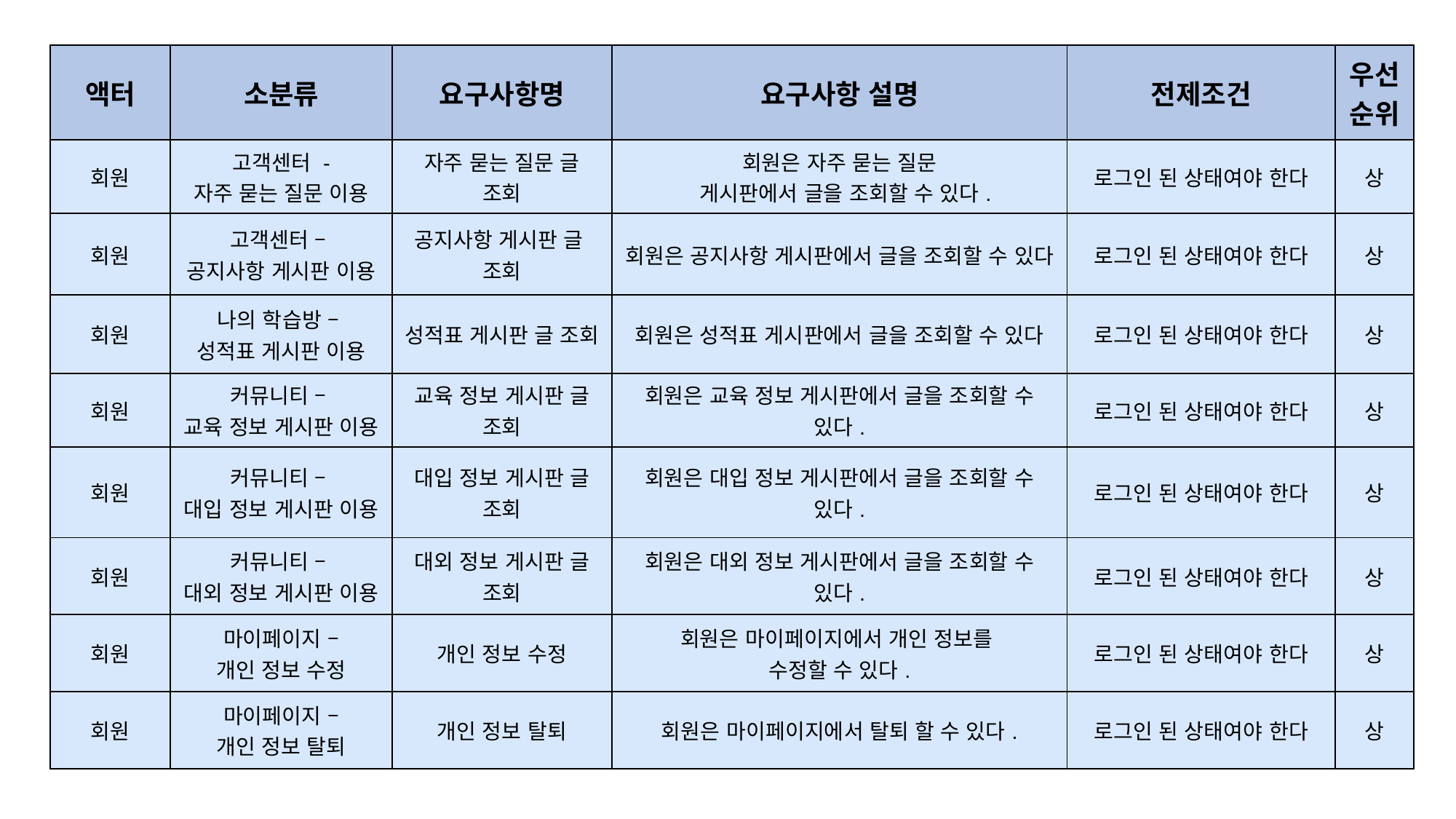

| 액터 | 소분류 | 요구사항명 | 요구사항 설명 | 전제조건 | 우선순위 |
| --- | --- | --- | --- | --- | --- |
| 회원 | 고객센터 - 자주 묻는 질문 이용 | 자주 묻는 질문 글 조회 | 회원은 자주 묻는 질문 게시판에서 글을 조회할 수 있다. | 로그인 된 상태여야 한다 | 상 |
| 회원 | 고객센터 – 공지사항 게시판 이용 | 공지사항 게시판 글 조회 | 회원은 공지사항 게시판에서 글을 조회할 수 있다 | 로그인 된 상태여야 한다 | 상 |
| 회원 | 나의 학습방 – 성적표 게시판 이용 | 성적표 게시판 글 조회 | 회원은 성적표 게시판에서 글을 조회할 수 있다 | 로그인 된 상태여야 한다 | 상 |
| 회원 | 커뮤니티 – 교육 정보 게시판 이용 | 교육 정보 게시판 글 조회 | 회원은 교육 정보 게시판에서 글을 조회할 수 있다. | 로그인 된 상태여야 한다 | 상 |
| 회원 | 커뮤니티 – 대입 정보 게시판 이용 | 대입 정보 게시판 글 조회 | 회원은 대입 정보 게시판에서 글을 조회할 수 있다. | 로그인 된 상태여야 한다 | 상 |
| 회원 | 커뮤니티 – 대외 정보 게시판 이용 | 대외 정보 게시판 글 조회 | 회원은 대외 정보 게시판에서 글을 조회할 수 있다. | 로그인 된 상태여야 한다 | 상 |
| 회원 | 마이페이지 – 개인 정보 수정 | 개인 정보 수정 | 회원은 마이페이지에서 개인 정보를 수정할 수 있다. | 로그인 된 상태여야 한다 | 상 |
| 회원 | 마이페이지 – 개인 정보 탈퇴 | 개인 정보 탈퇴 | 회원은 마이페이지에서 탈퇴 할 수 있다. | 로그인 된 상태여야 한다 | 상 |